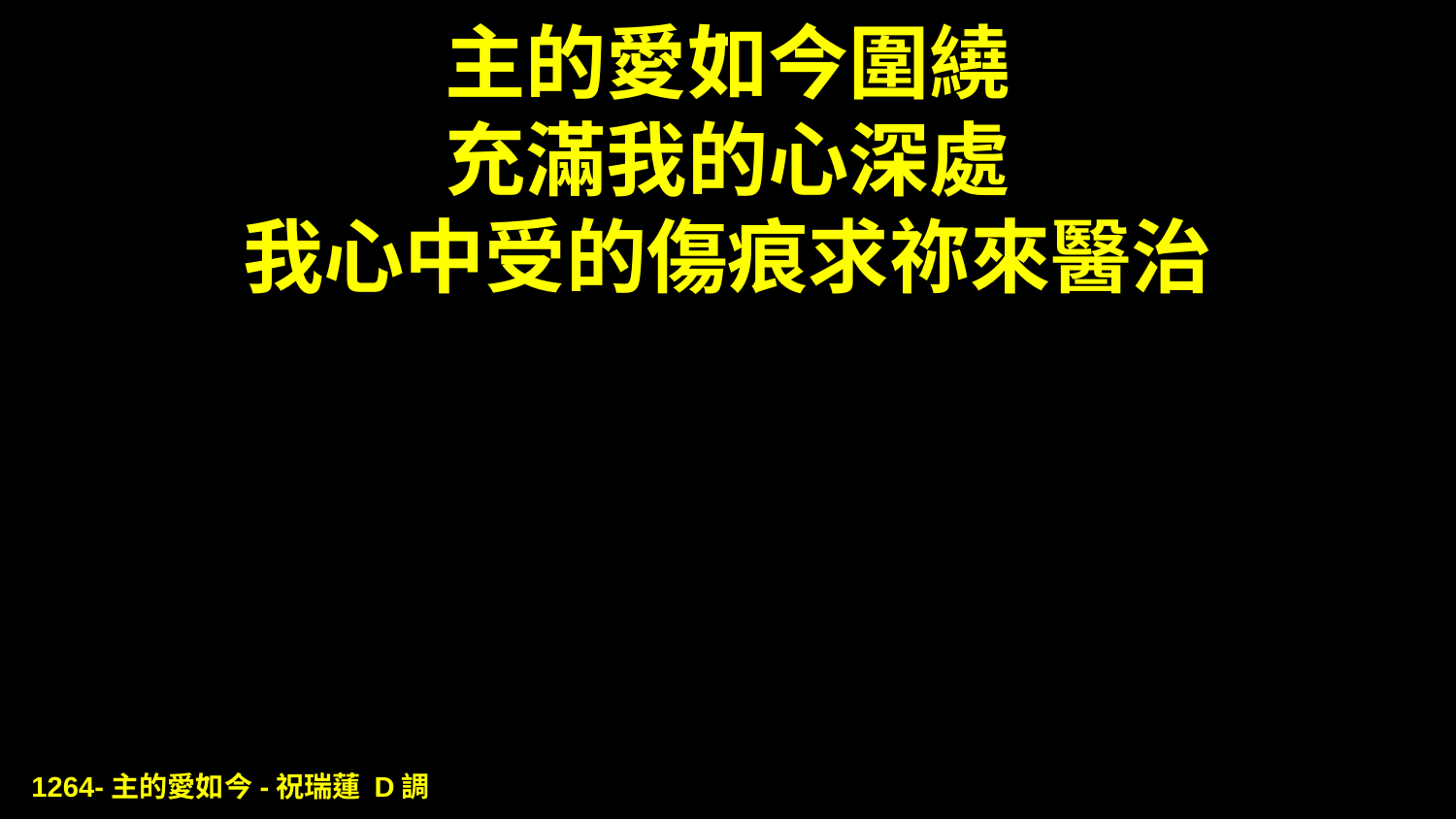

# 主的愛如今圍繞 充滿我的心深處 我心中受的傷痕求祢來醫治
1264-主的愛如今-祝瑞蓮 D調